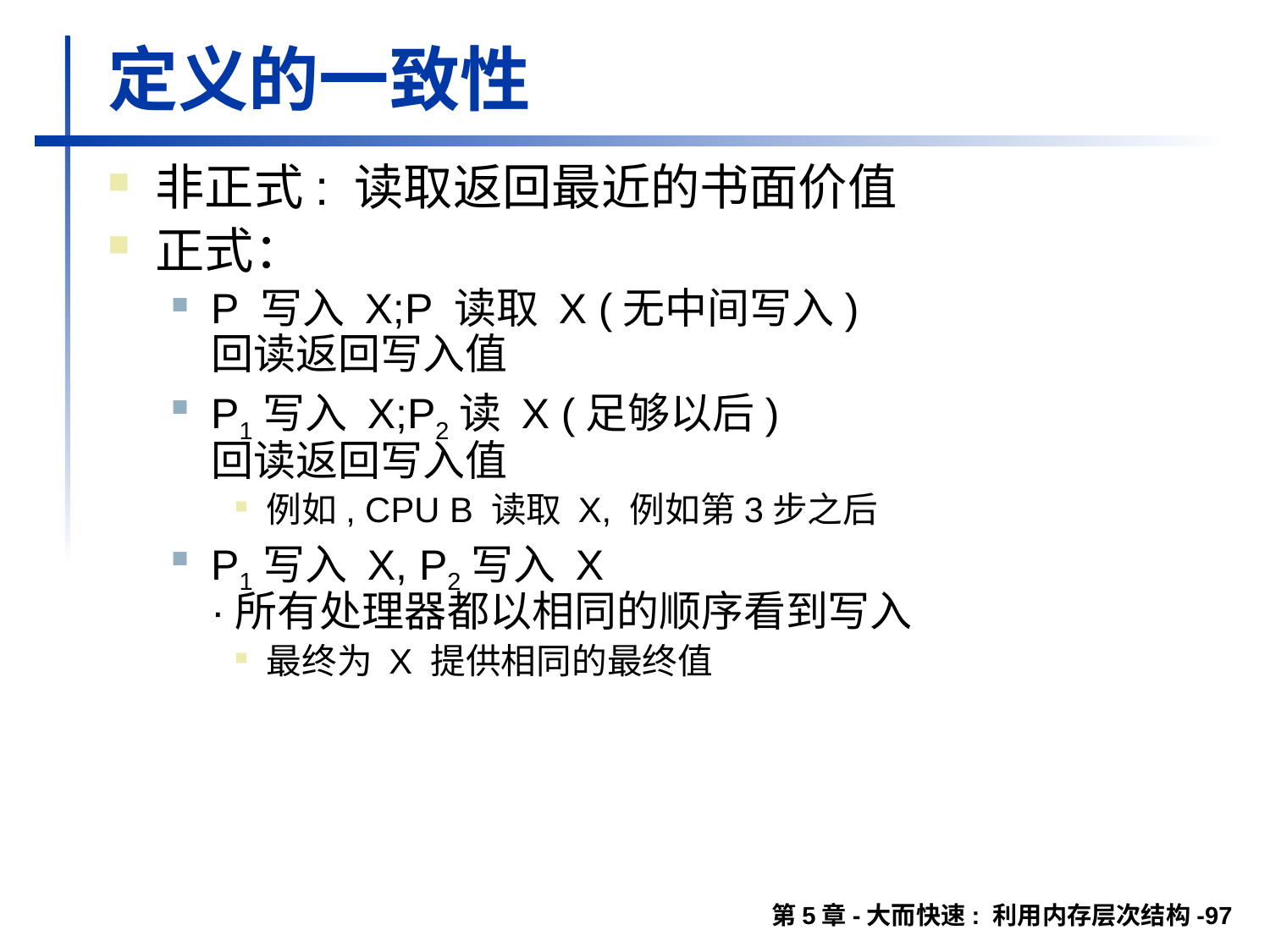

# 定义的一致性
非正式: 读取返回最近的书面价值
正式：
P 写入 X;P 读取 X (无中间写入)
回读返回写入值
P1写入 X;P2读 X (足够以后)
回读返回写入值
例如, CPU B 读取 X, 例如第3步之后
P1写入 X, P2写入 X
·所有处理器都以相同的顺序看到写入
最终为 X 提供相同的最终值
第5章-大而快速: 利用内存层次结构-97